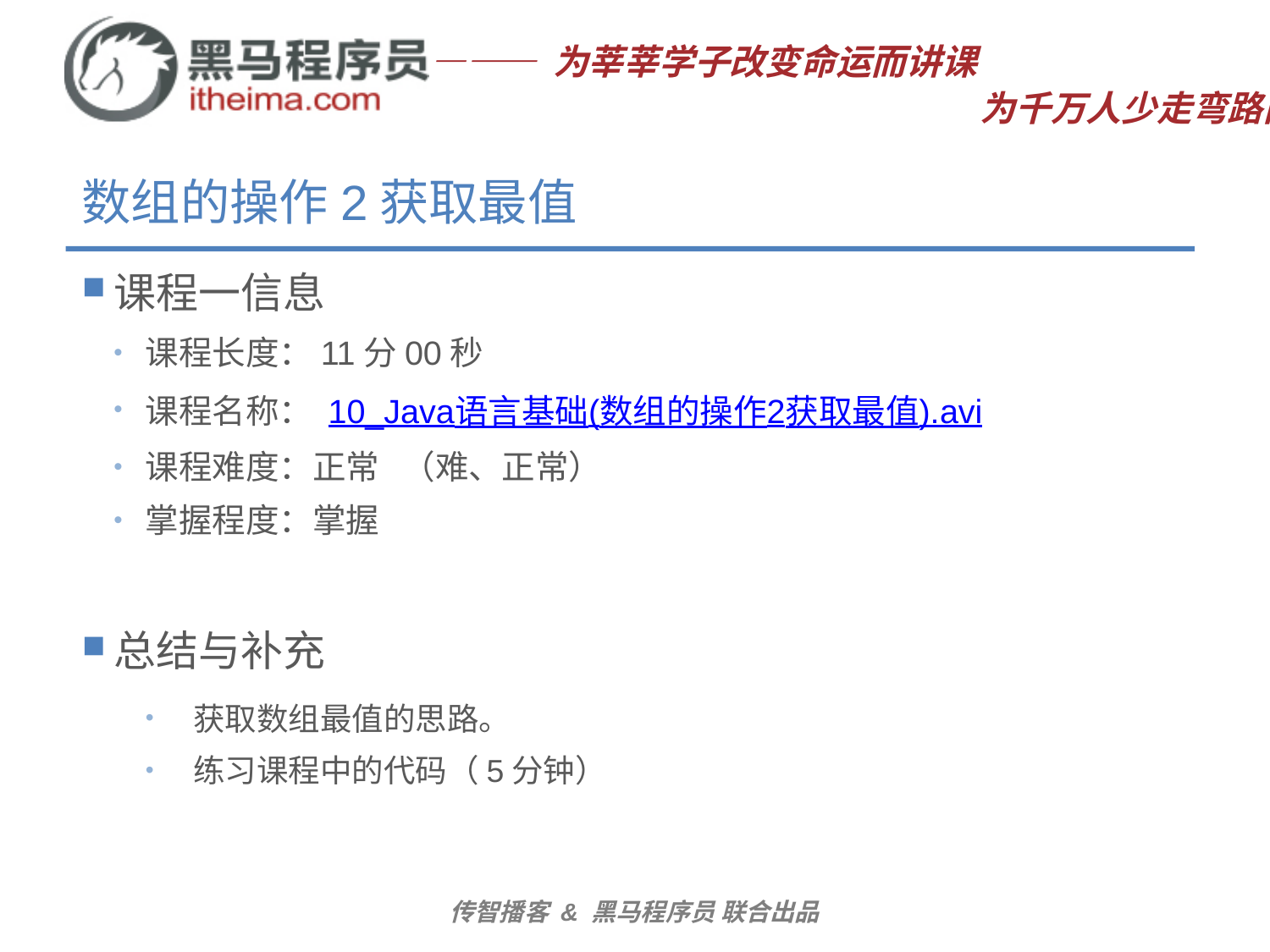

# 数组的操作2获取最值
课程一信息
课程长度：11分00秒
课程名称： 10_Java语言基础(数组的操作2获取最值).avi
课程难度：正常   （难、正常）
掌握程度：掌握

总结与补充
获取数组最值的思路。
练习课程中的代码（5分钟）